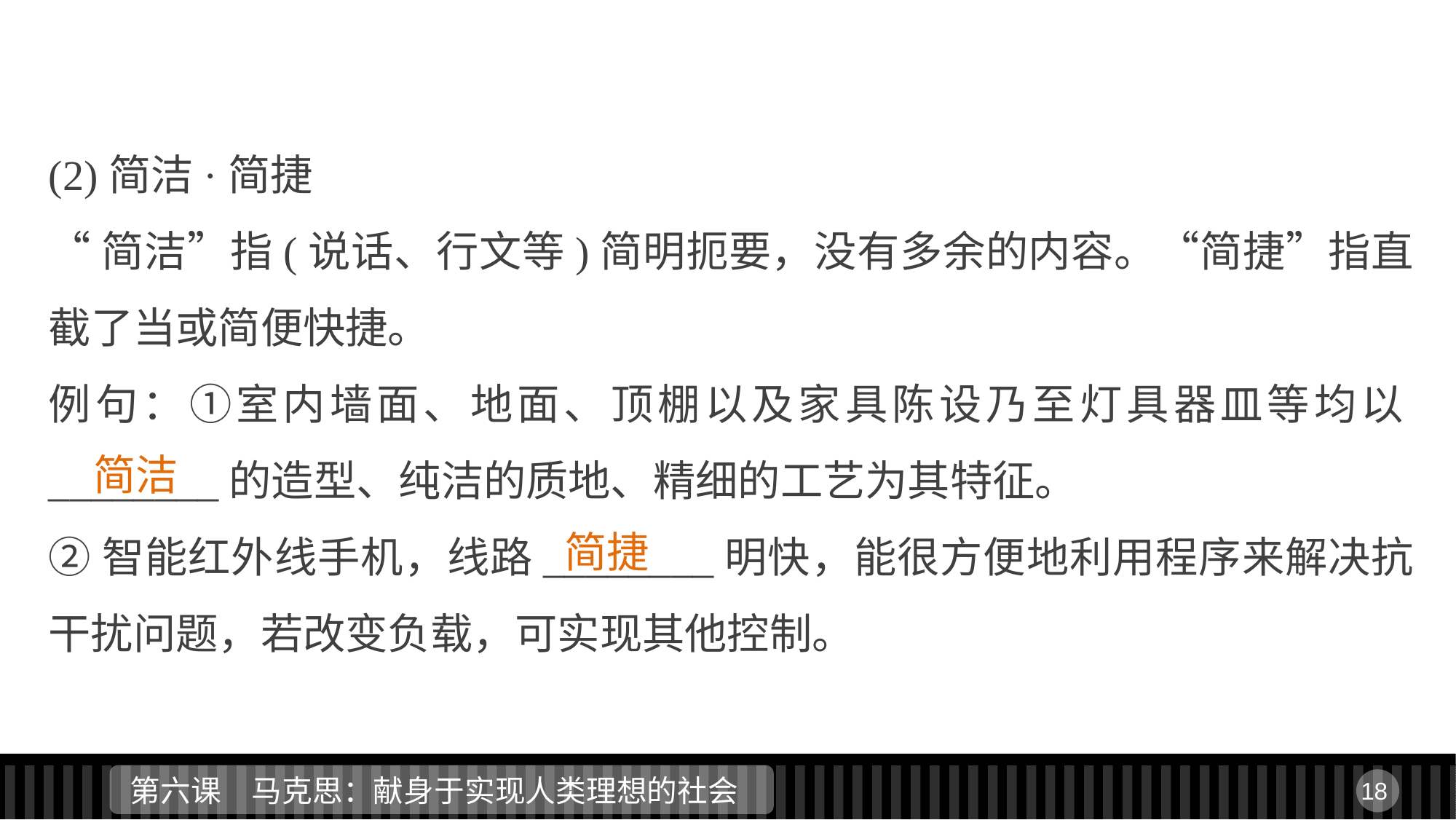

(2)简洁·简捷
“简洁”指(说话、行文等)简明扼要，没有多余的内容。“简捷”指直截了当或简便快捷。
例句：①室内墙面、地面、顶棚以及家具陈设乃至灯具器皿等均以________的造型、纯洁的质地、精细的工艺为其特征。
②智能红外线手机，线路________明快，能很方便地利用程序来解决抗干扰问题，若改变负载，可实现其他控制。
简洁
简捷